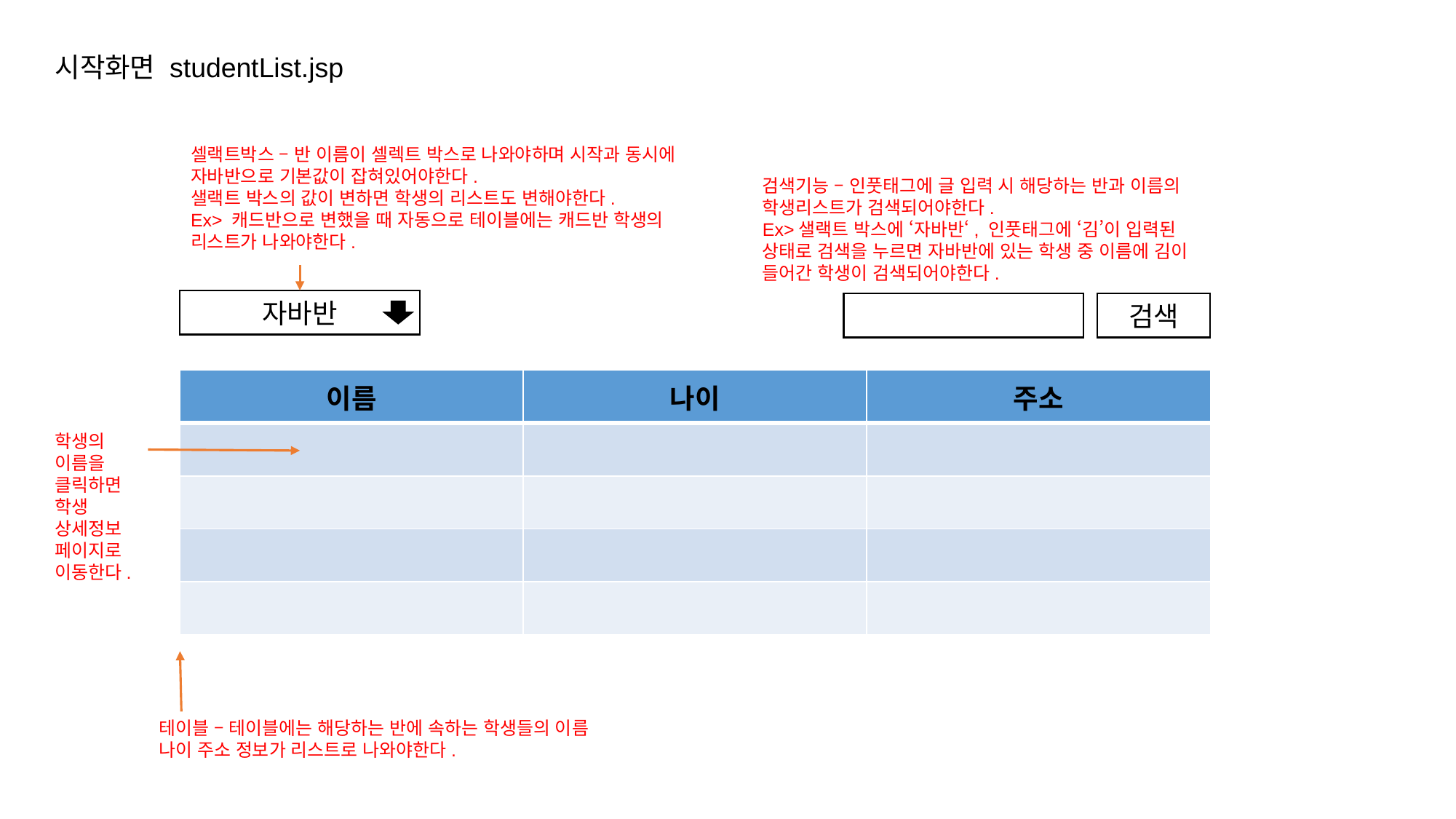

시작화면 studentList.jsp
셀랙트박스 – 반 이름이 셀렉트 박스로 나와야하며 시작과 동시에 자바반으로 기본값이 잡혀있어야한다.
샐랙트 박스의 값이 변하면 학생의 리스트도 변해야한다.
Ex> 캐드반으로 변했을 때 자동으로 테이블에는 캐드반 학생의 리스트가 나와야한다.
검색기능 – 인풋태그에 글 입력 시 해당하는 반과 이름의 학생리스트가 검색되어야한다.
Ex>샐랙트 박스에 ‘자바반‘, 인풋태그에 ‘김’이 입력된 상태로 검색을 누르면 자바반에 있는 학생 중 이름에 김이 들어간 학생이 검색되어야한다.
자바반

검색

| 이름 | 나이 | 주소 |
| --- | --- | --- |
|  |  |  |
|  |  |  |
|  |  |  |
|  |  |  |
학생의 이름을 클릭하면 학생 상세정보 페이지로 이동한다.
테이블 – 테이블에는 해당하는 반에 속하는 학생들의 이름 나이 주소 정보가 리스트로 나와야한다.